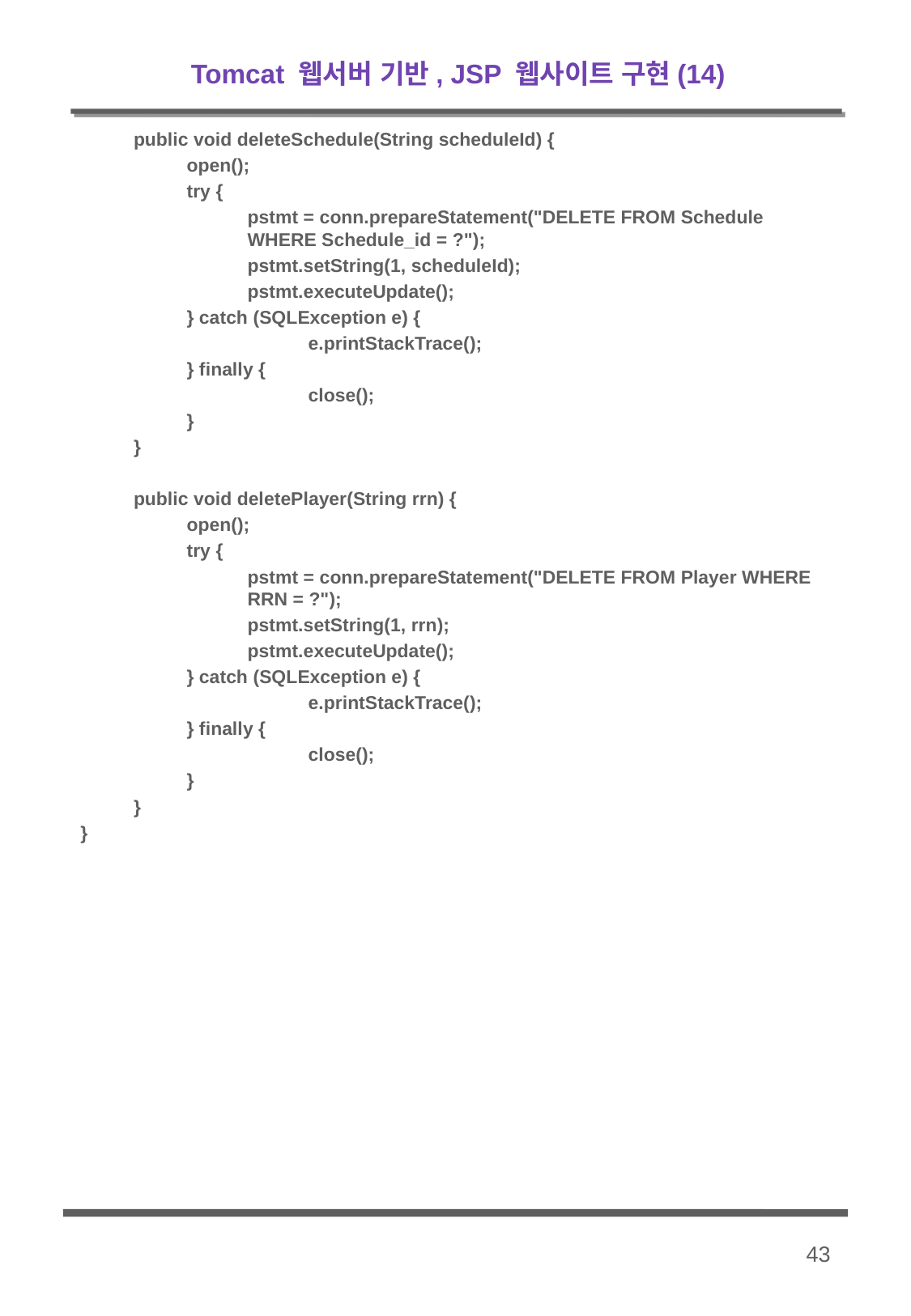

# Tomcat 웹서버 기반, JSP 웹사이트 구현(14)
public void deleteSchedule(String scheduleId) {
open();
try {
pstmt = conn.prepareStatement("DELETE FROM Schedule WHERE Schedule_id = ?");
pstmt.setString(1, scheduleId);
pstmt.executeUpdate();
} catch (SQLException e) {
	e.printStackTrace();
} finally {
	close();
}
}

public void deletePlayer(String rrn) {
open();
try {
pstmt = conn.prepareStatement("DELETE FROM Player WHERE RRN = ?");
pstmt.setString(1, rrn);
pstmt.executeUpdate();
} catch (SQLException e) {
	e.printStackTrace();
} finally {
	close();
}
}
}

43